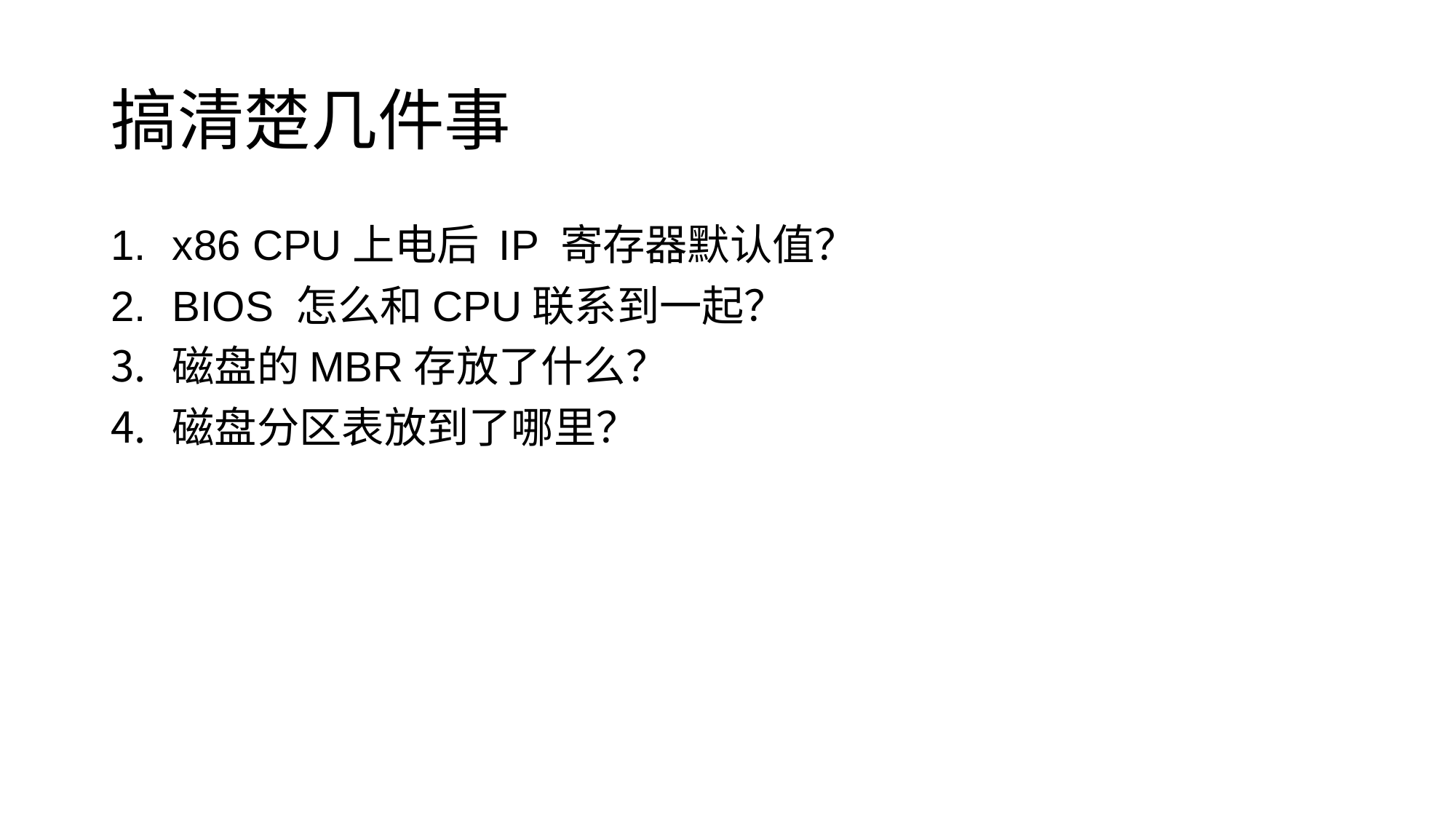

# 搞清楚几件事
x86 CPU上电后 IP 寄存器默认值？
BIOS 怎么和CPU联系到一起？
磁盘的MBR存放了什么？
磁盘分区表放到了哪里？